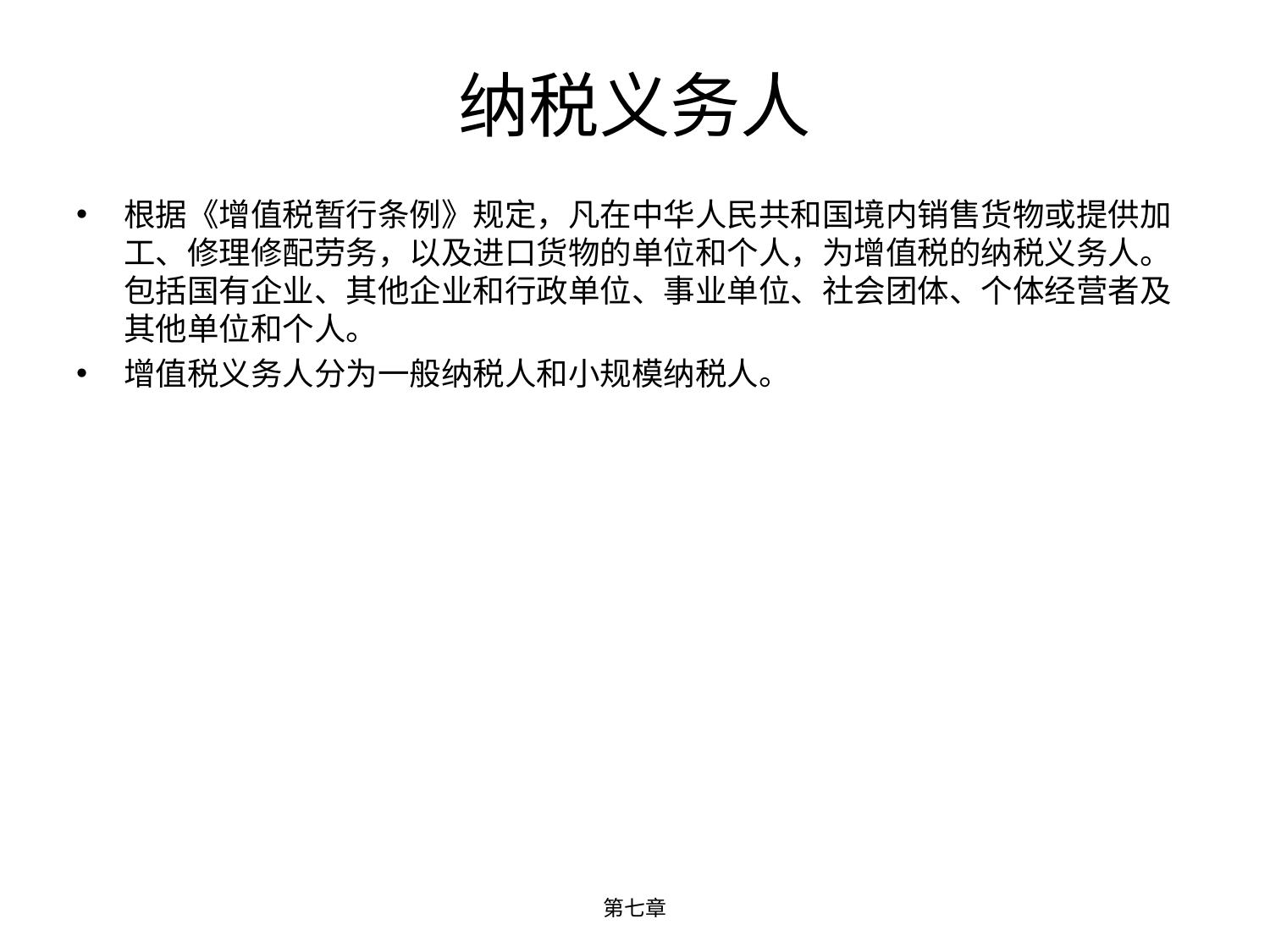

# 纳税义务人
根据《增值税暂行条例》规定，凡在中华人民共和国境内销售货物或提供加工、修理修配劳务，以及进口货物的单位和个人，为增值税的纳税义务人。包括国有企业、其他企业和行政单位、事业单位、社会团体、个体经营者及其他单位和个人。
增值税义务人分为一般纳税人和小规模纳税人。

第七章
23